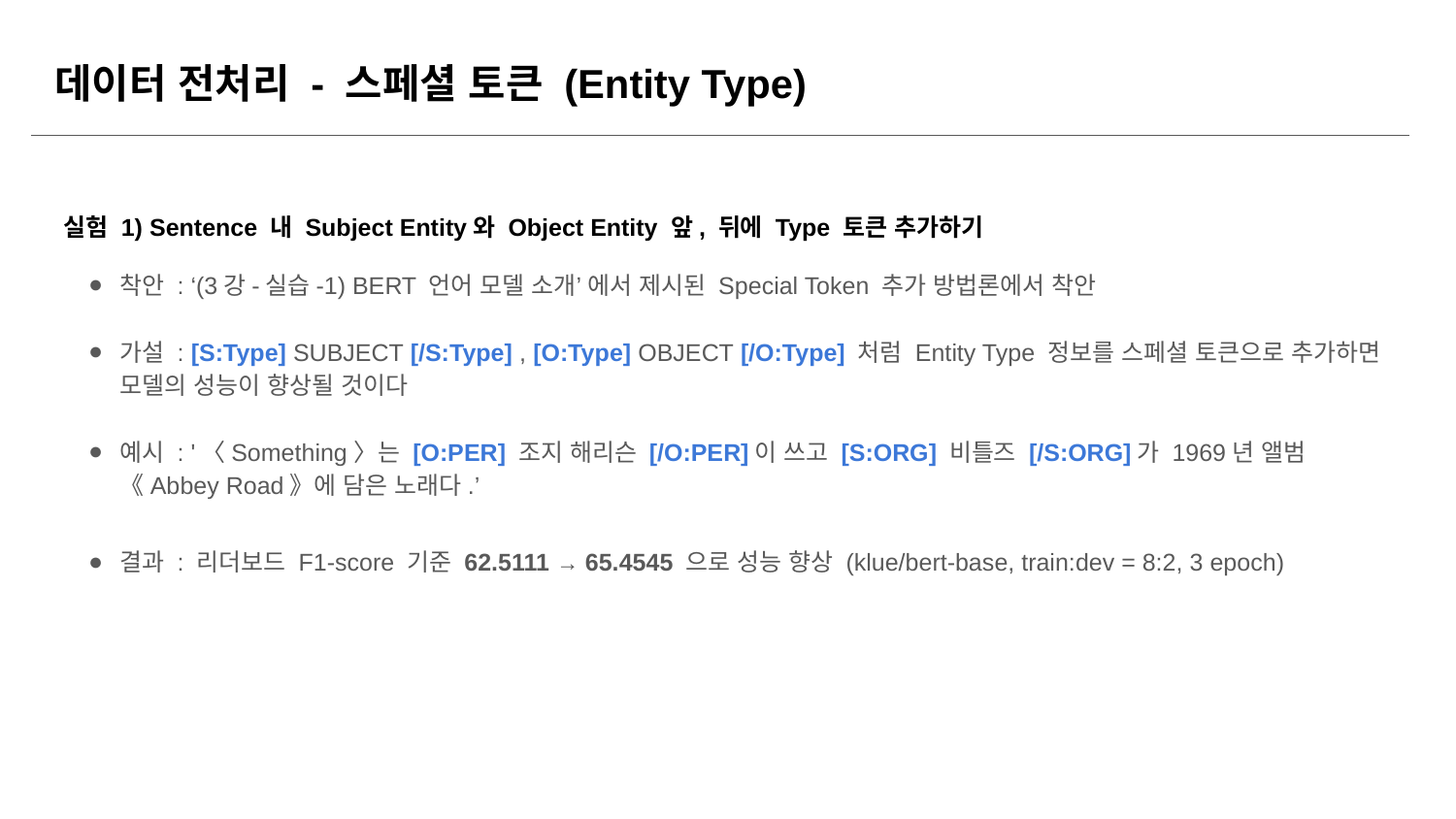

# 데이터 전처리 - 스페셜 토큰 (Entity Type)

실험 1) Sentence 내 Subject Entity와 Object Entity 앞, 뒤에 Type 토큰 추가하기
착안 : ‘(3강-실습-1) BERT 언어 모델 소개’ 에서 제시된 Special Token 추가 방법론에서 착안
가설 : [S:Type] SUBJECT [/S:Type] , [O:Type] OBJECT [/O:Type] 처럼 Entity Type 정보를 스페셜 토큰으로 추가하면 모델의 성능이 향상될 것이다
예시 : '〈Something〉는 [O:PER] 조지 해리슨 [/O:PER]이 쓰고 [S:ORG] 비틀즈 [/S:ORG]가 1969년 앨범 《Abbey Road》에 담은 노래다.’
결과 : 리더보드 F1-score 기준 62.5111 → 65.4545 으로 성능 향상 (klue/bert-base, train:dev = 8:2, 3 epoch)